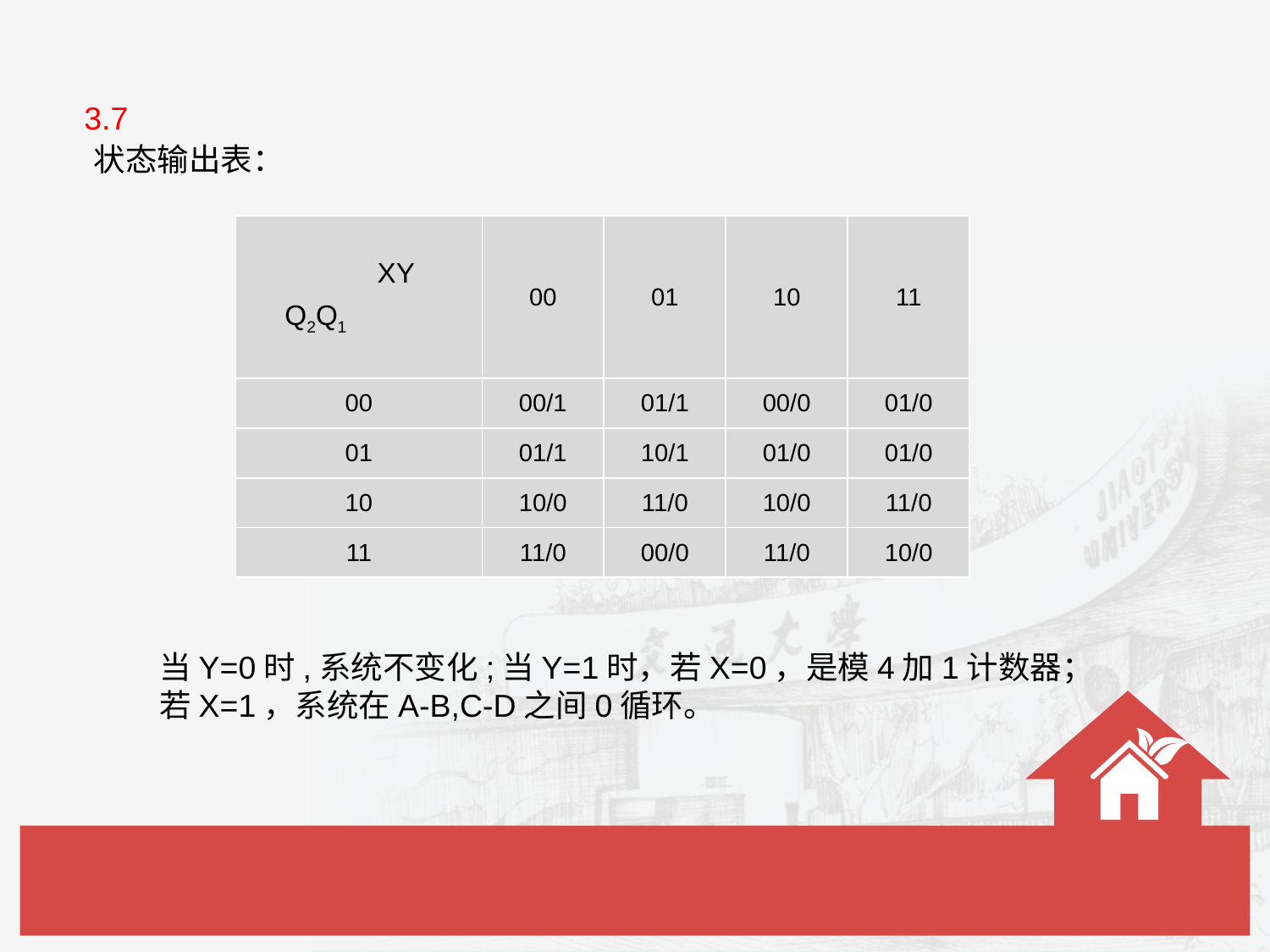

3.7

状态输出表：

|  | 00 | 01 | 10 | 11 |
| --- | --- | --- | --- | --- |
| 00 | 00/1 | 01/1 | 00/0 | 01/0 |
| 01 | 01/1 | 10/1 | 01/0 | 01/0 |
| 10 | 10/0 | 11/0 | 10/0 | 11/0 |
| 11 | 11/0 | 00/0 | 11/0 | 10/0 |
XY
Q2Q1
当Y=0时,系统不变化;当Y=1时，若X=0，是模4加1计数器；若X=1，系统在A-B,C-D之间0循环。